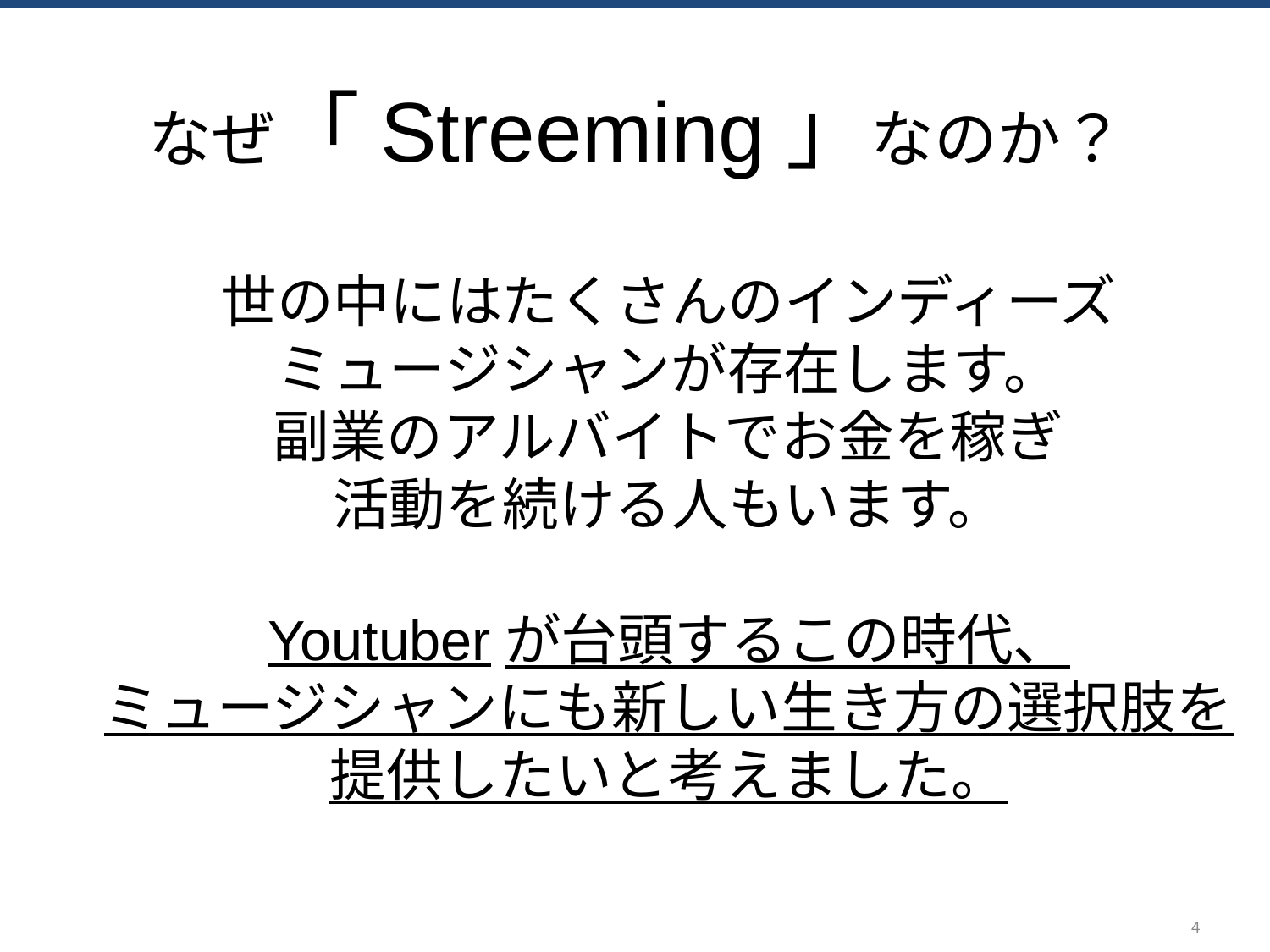

なぜ「Streeming」なのか？
世の中にはたくさんのインディーズ
ミュージシャンが存在します。
副業のアルバイトでお金を稼ぎ
活動を続ける人もいます。

Youtuberが台頭するこの時代、
ミュージシャンにも新しい生き方の選択肢を
提供したいと考えました。
4